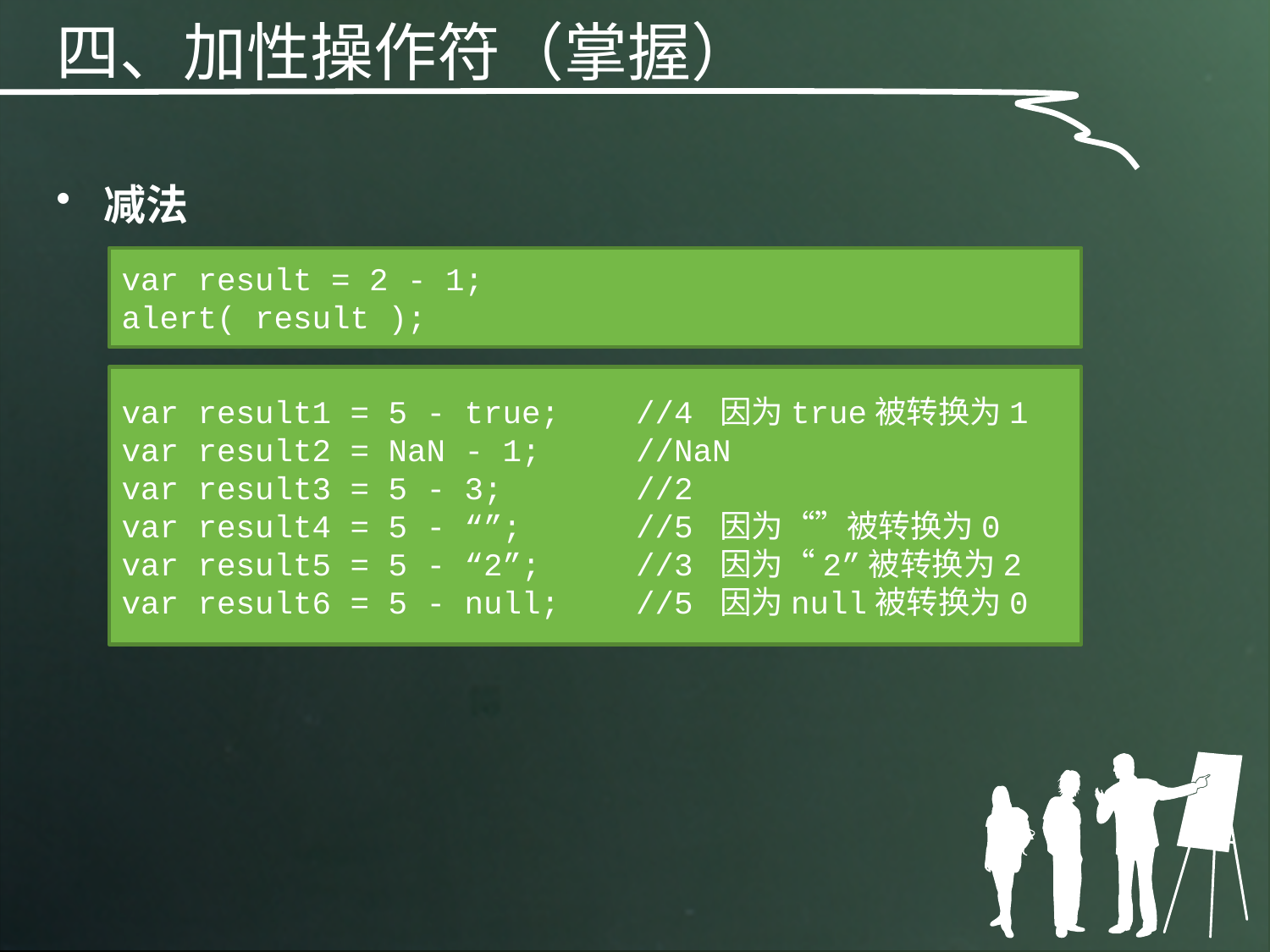

四、加性操作符（掌握）

减法
var result = 2 - 1;
alert( result );
var result1 = 5 - true;    //4 因为true被转换为1
var result2 = NaN - 1;     //NaN
var result3 = 5 - 3;       //2
var result4 = 5 - “”;      //5 因为“”被转换为0
var result5 = 5 - “2”;     //3 因为“2”被转换为2
var result6 = 5 - null;    //5 因为null被转换为0